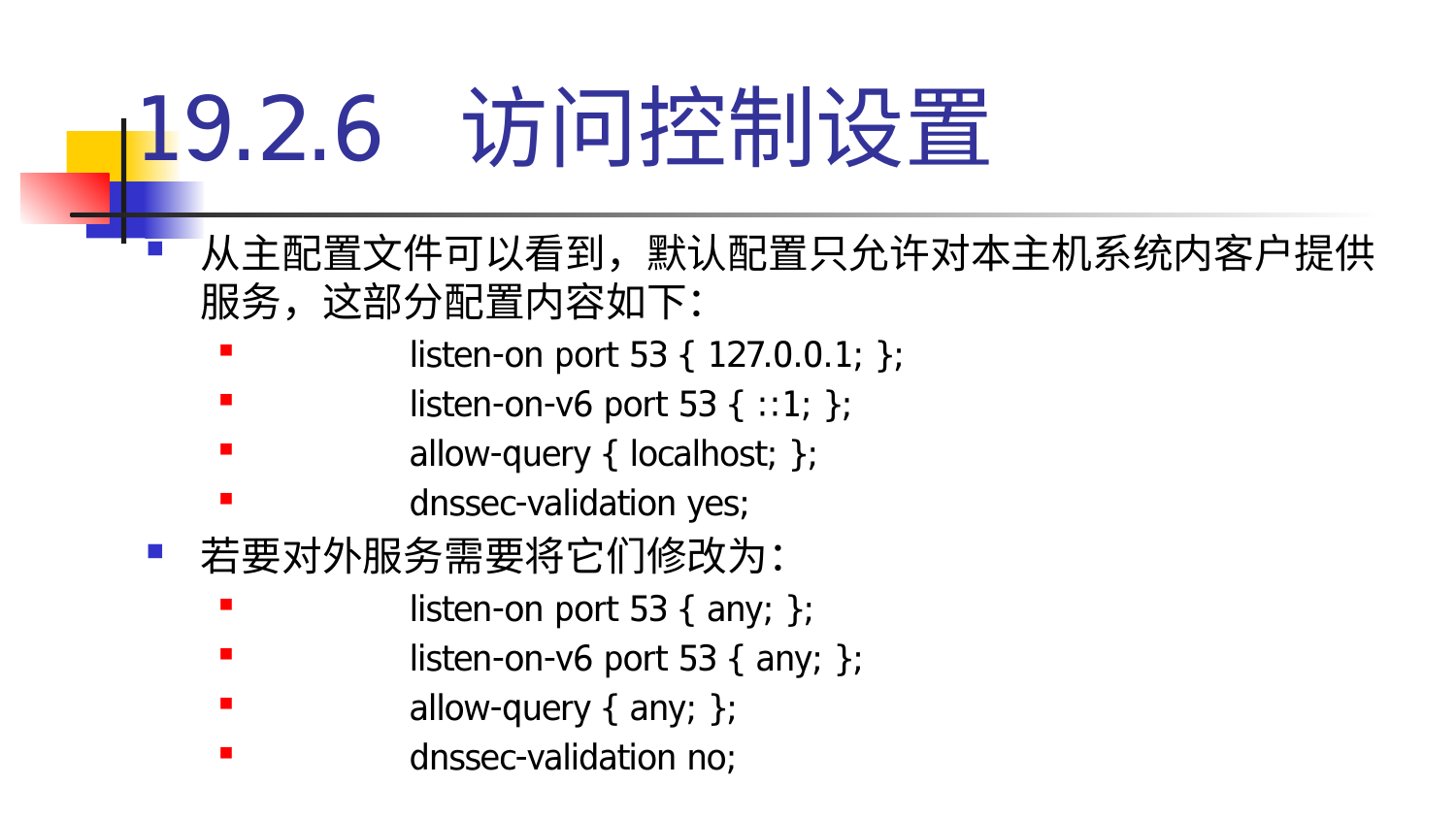

# 19.2.6  访问控制设置
从主配置文件可以看到，默认配置只允许对本主机系统内客户提供服务，这部分配置内容如下：
	listen-on port 53 { 127.0.0.1; };
	listen-on-v6 port 53 { ::1; };
	allow-query { localhost; };
	dnssec-validation yes;
若要对外服务需要将它们修改为：
	listen-on port 53 { any; };
	listen-on-v6 port 53 { any; };
	allow-query { any; };
	dnssec-validation no;